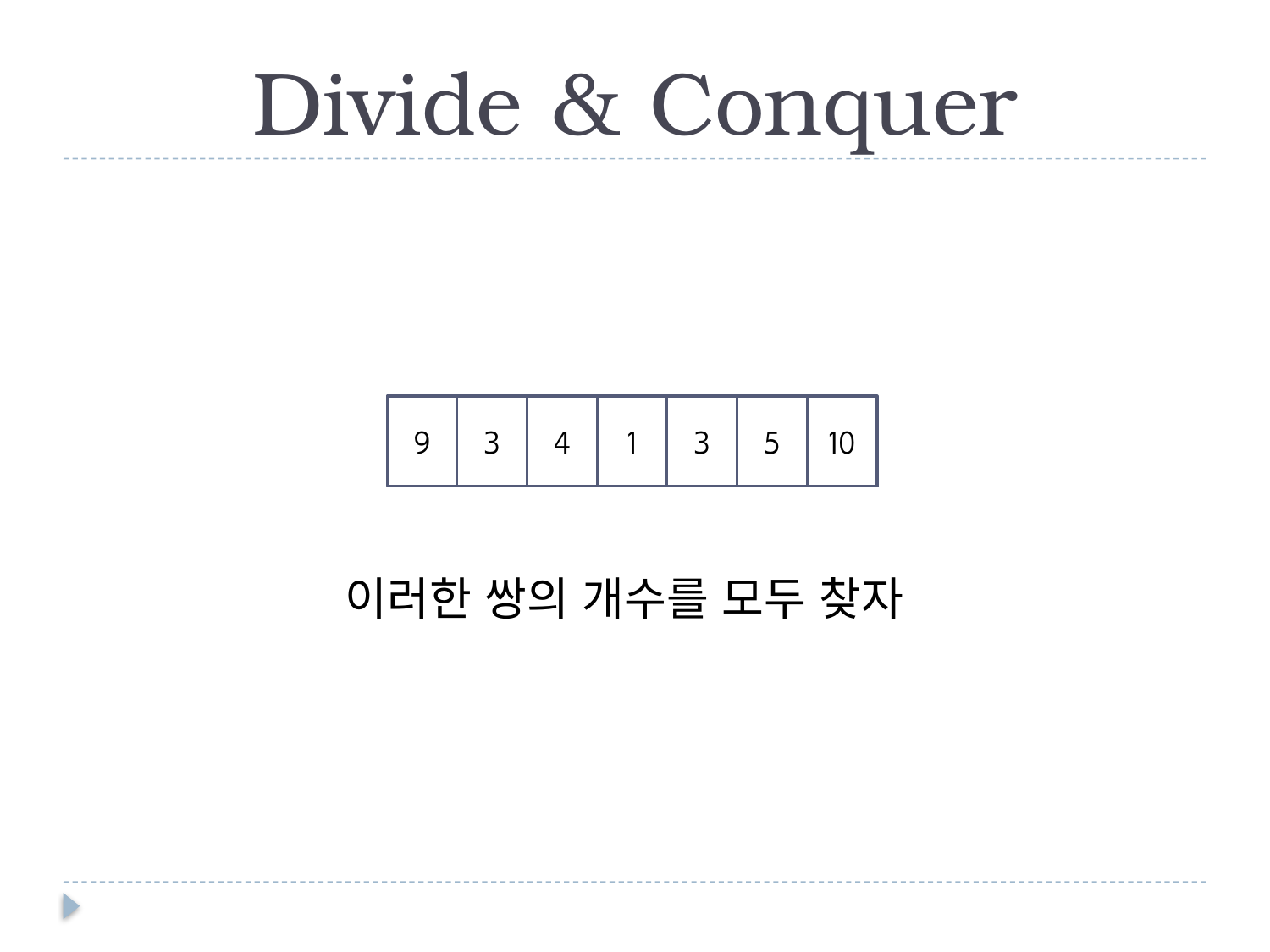

# Divide & Conquer

                    이러한 쌍의 개수를 모두 찾자
9
3
4
1
3
5
10